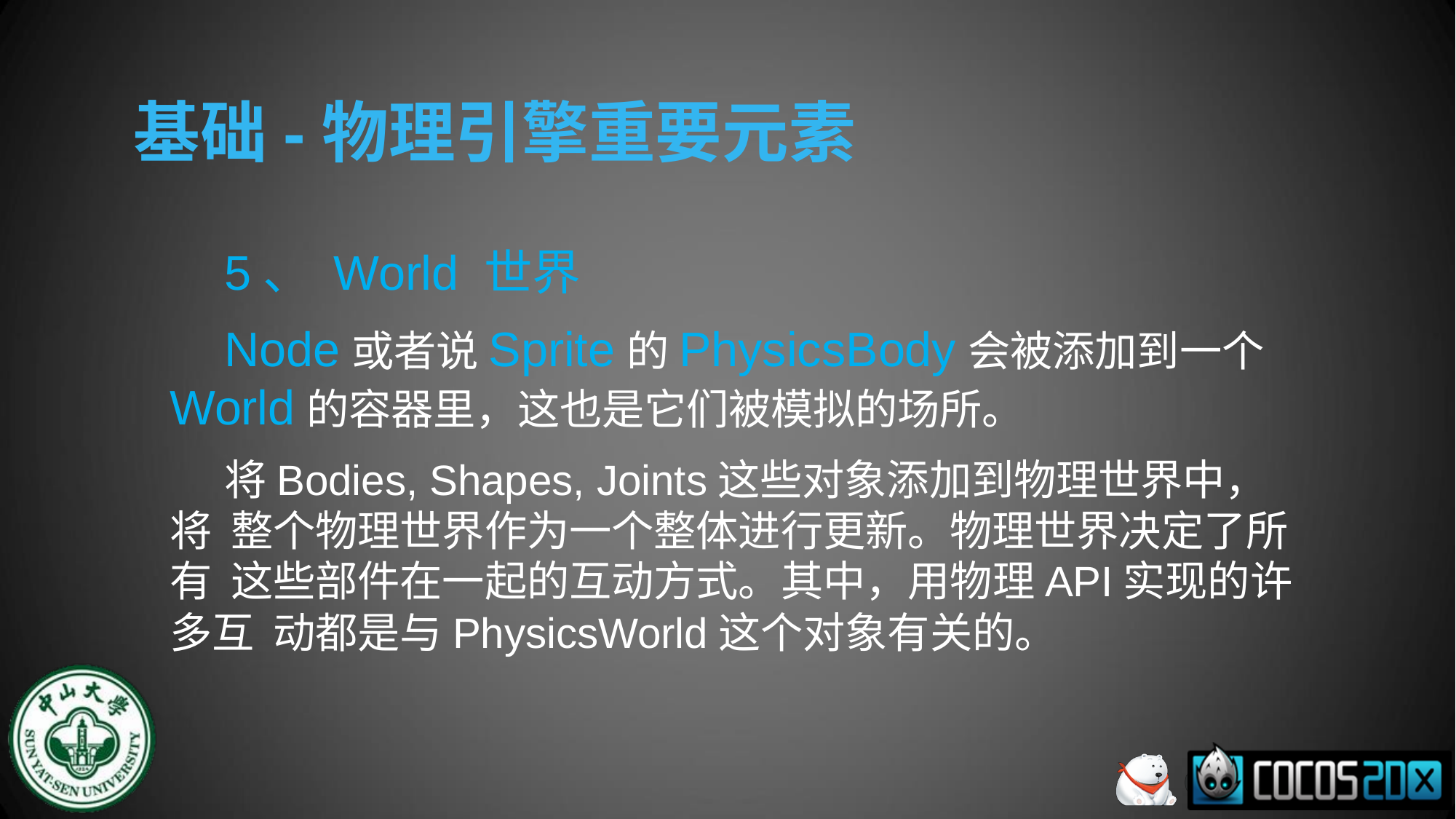

# 基础-物理引擎重要元素
5、 World 世界
Node或者说Sprite的PhysicsBody会被添加到一个
World的容器里，这也是它们被模拟的场所。
将Bodies, Shapes, Joints这些对象添加到物理世界中，将  整个物理世界作为一个整体进行更新。物理世界决定了所有  这些部件在一起的互动方式。其中，用物理API实现的许多互  动都是与PhysicsWorld这个对象有关的。